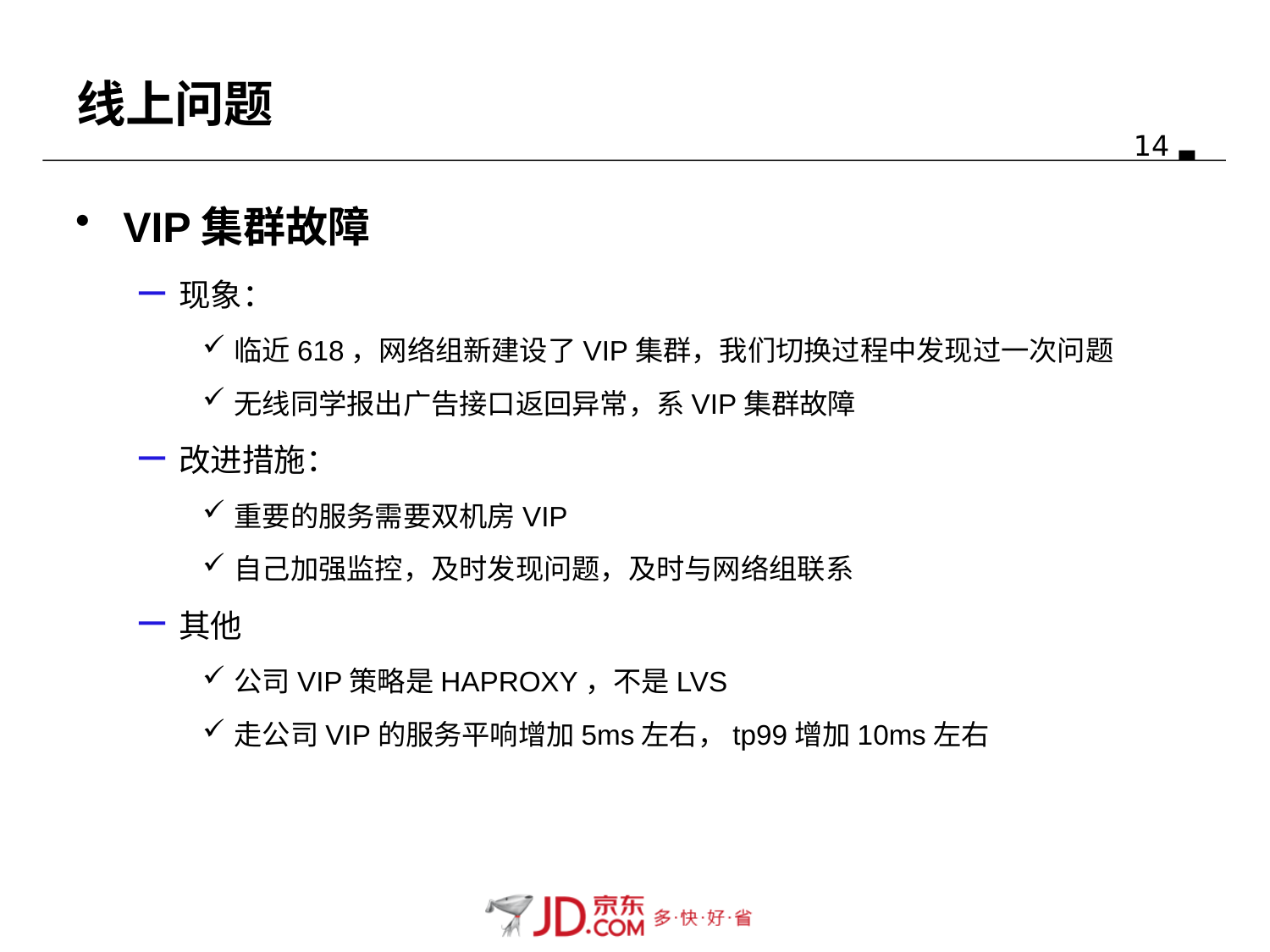

# 线上问题
VIP集群故障
现象：
临近618，网络组新建设了VIP集群，我们切换过程中发现过一次问题
无线同学报出广告接口返回异常，系VIP集群故障
改进措施：
重要的服务需要双机房VIP
自己加强监控，及时发现问题，及时与网络组联系
其他
公司VIP策略是HAPROXY，不是LVS
走公司VIP的服务平响增加5ms左右，tp99增加10ms左右